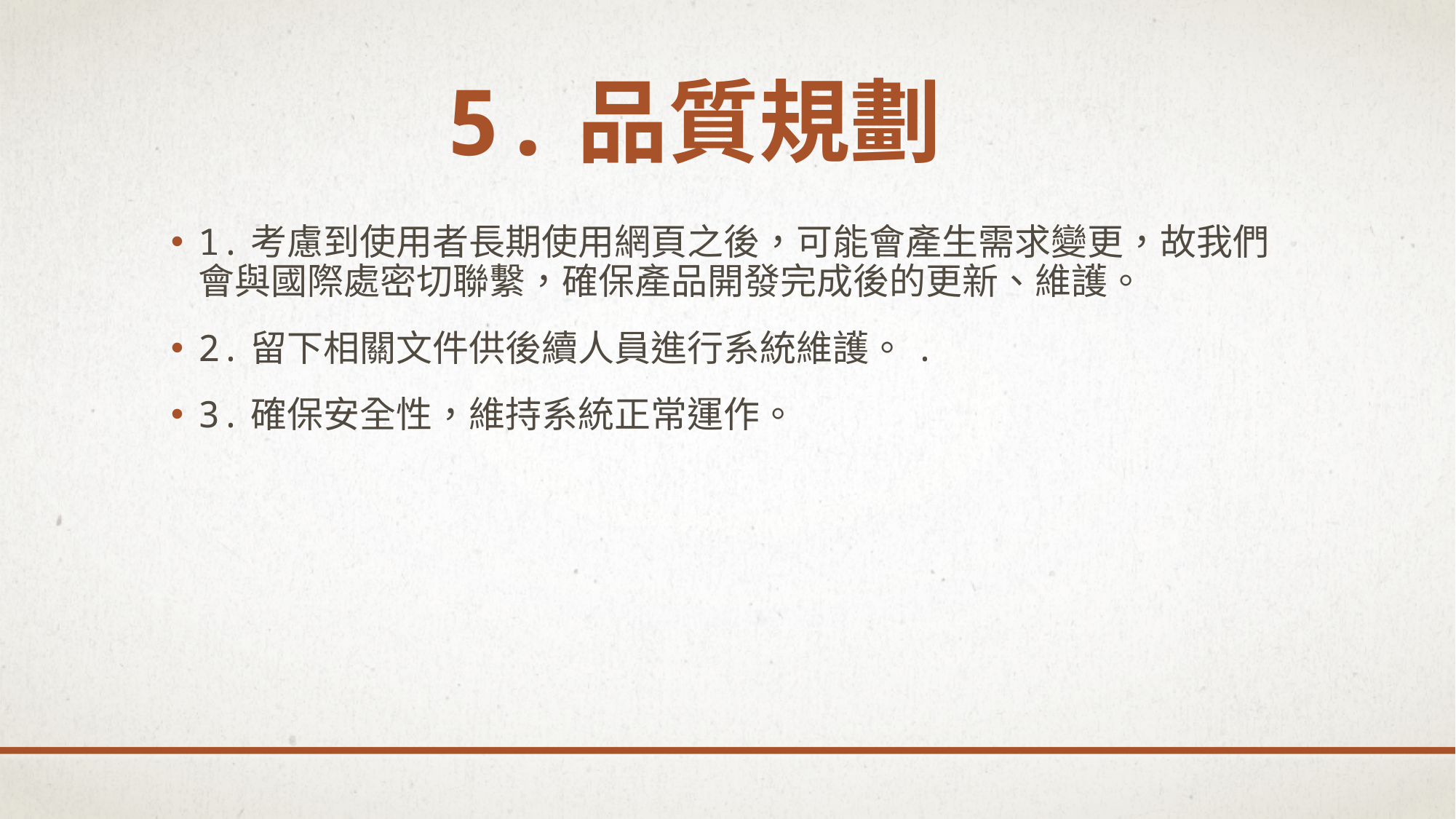

# 5.品質規劃
1.考慮到使用者長期使用網頁之後，可能會產生需求變更，故我們會與國際處密切聯繫，確保產品開發完成後的更新、維護。
2.留下相關文件供後續人員進行系統維護。.
3.確保安全性，維持系統正常運作。